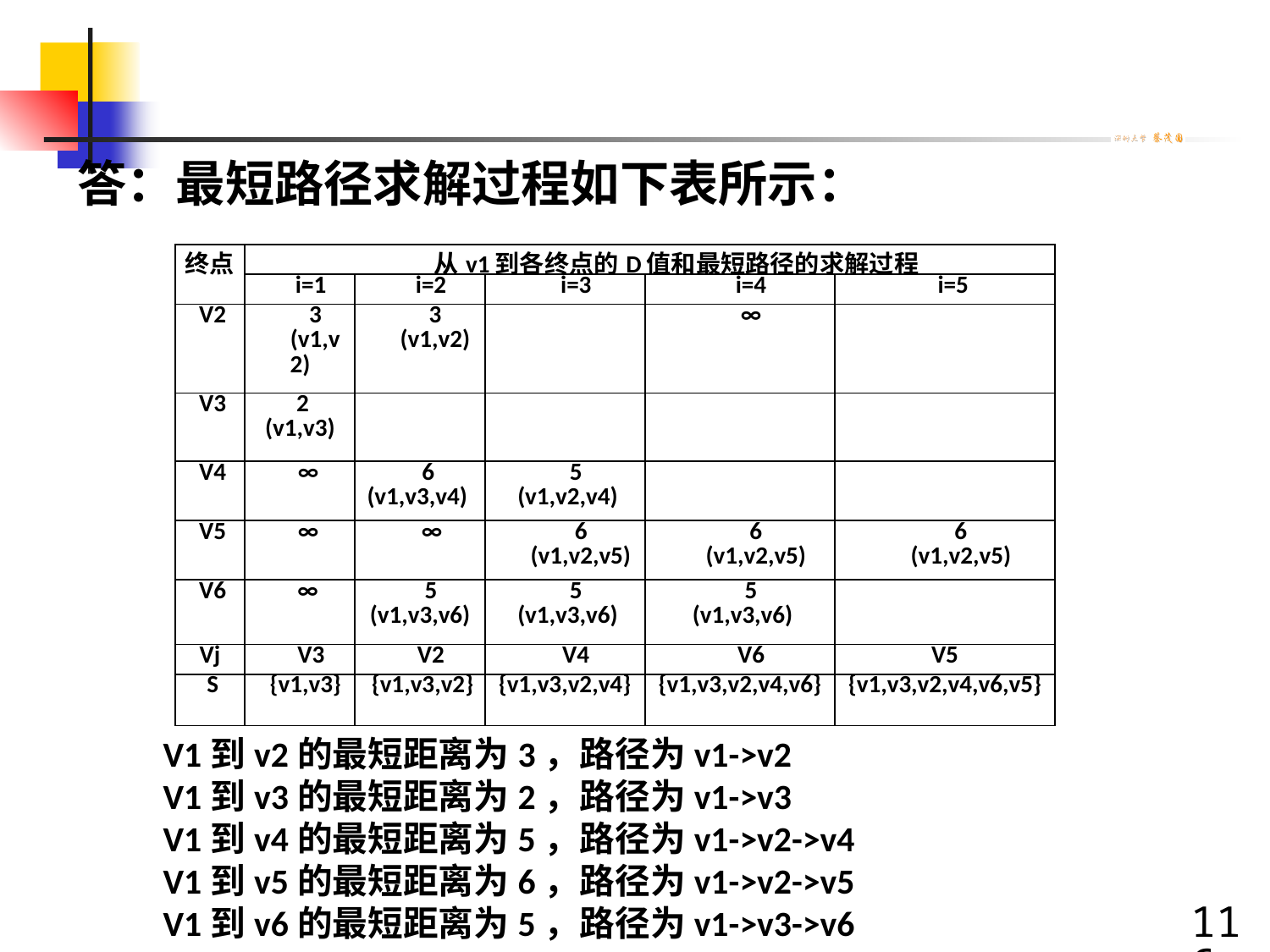

答：最短路径求解过程如下表所示：
| 终点 | 从v1到各终点的D值和最短路径的求解过程 |  |  |  |  |  |
| --- | --- | --- | --- | --- | --- | --- |
|  | i=1 | i=2 | i=3 | i=4 | i=5 |  |
| V2 | 3 (v1,v2) | 3 (v1,v2) |  | ∞ |  |  |
| V3 | 2 (v1,v3) |  |  |  |  |  |
|  |  |  |  |  |  |  |
| V4 | ∞ | 6 (v1,v3,v4) | 5 (v1,v2,v4) |  |  |  |
|  |  |  |  |  |  |  |
| V5 | ∞ | ∞ | 6 (v1,v2,v5) | 6 (v1,v2,v5) | 6 (v1,v2,v5) |  |
|  |  |  |  |  |  |  |
| V6 | ∞ | 5 (v1,v3,v6) | 5 (v1,v3,v6) | 5 (v1,v3,v6) |  |  |
|  |  |  |  |  |  |  |
| Vj | V3 | V2 | V4 | V6 | V5 |  |
| S | {v1,v3} | {v1,v3,v2} | {v1,v3,v2,v4} | {v1,v3,v2,v4,v6} | {v1,v3,v2,v4,v6,v5} |  |
V1到v2的最短距离为3，路径为v1->v2
V1到v3的最短距离为2，路径为v1->v3
V1到v4的最短距离为5，路径为v1->v2->v4
V1到v5的最短距离为6，路径为v1->v2->v5
V1到v6的最短距离为5，路径为v1->v3->v6
116